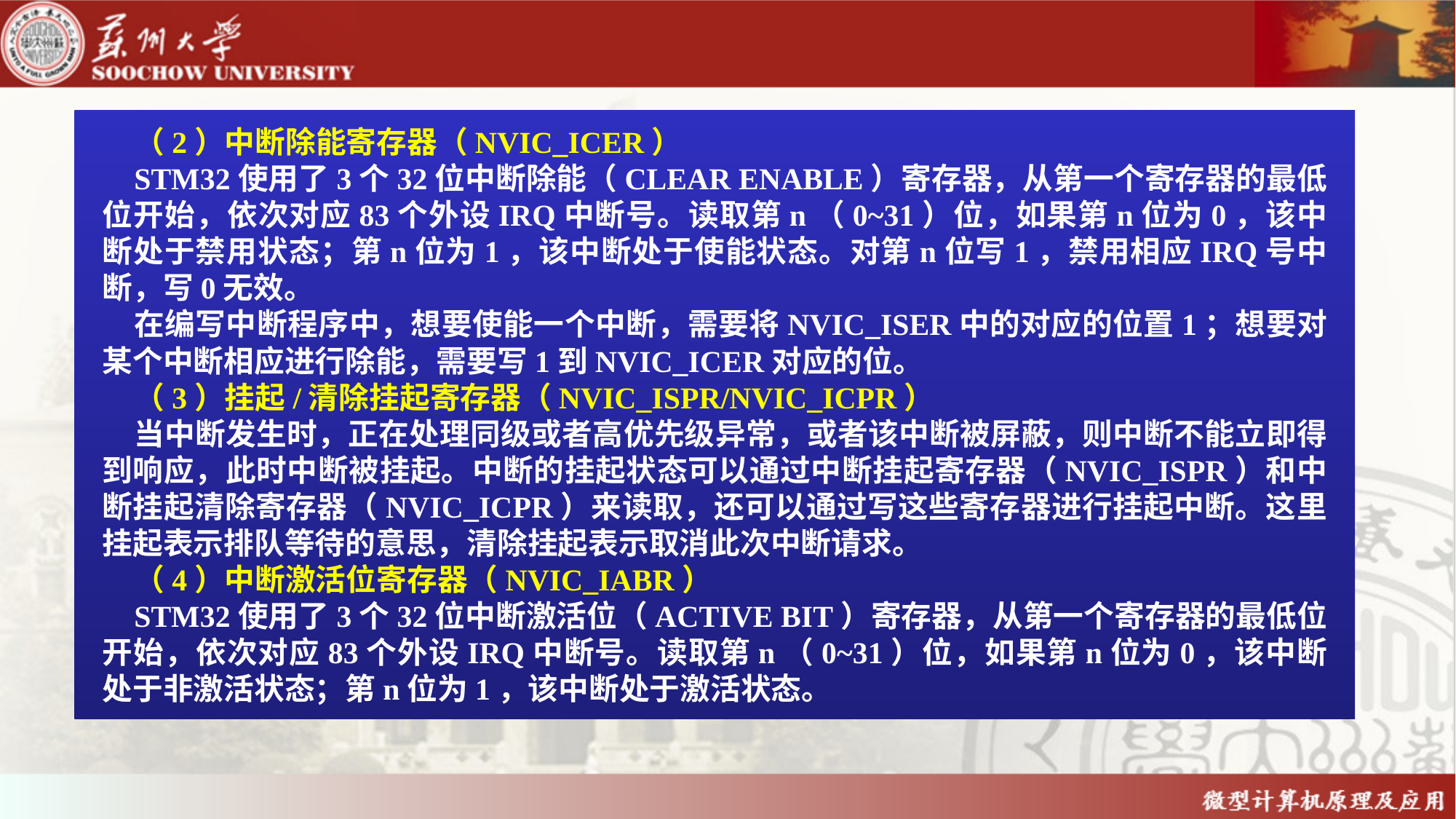

（2）中断除能寄存器（NVIC_ICER）
STM32使用了3个32位中断除能（CLEAR ENABLE）寄存器，从第一个寄存器的最低位开始，依次对应83个外设IRQ中断号。读取第n（0~31）位，如果第n位为0，该中断处于禁用状态；第n位为1，该中断处于使能状态。对第n位写1，禁用相应IRQ号中断，写0无效。
在编写中断程序中，想要使能一个中断，需要将NVIC_ISER中的对应的位置1；想要对某个中断相应进行除能，需要写1到NVIC_ICER对应的位。
（3）挂起/清除挂起寄存器（NVIC_ISPR/NVIC_ICPR）
当中断发生时，正在处理同级或者高优先级异常，或者该中断被屏蔽，则中断不能立即得到响应，此时中断被挂起。中断的挂起状态可以通过中断挂起寄存器（NVIC_ISPR）和中断挂起清除寄存器（NVIC_ICPR）来读取，还可以通过写这些寄存器进行挂起中断。这里挂起表示排队等待的意思，清除挂起表示取消此次中断请求。
（4）中断激活位寄存器（NVIC_IABR）
STM32使用了3个32位中断激活位（ACTIVE BIT）寄存器，从第一个寄存器的最低位开始，依次对应83个外设IRQ中断号。读取第n（0~31）位，如果第n位为0，该中断处于非激活状态；第n位为1，该中断处于激活状态。